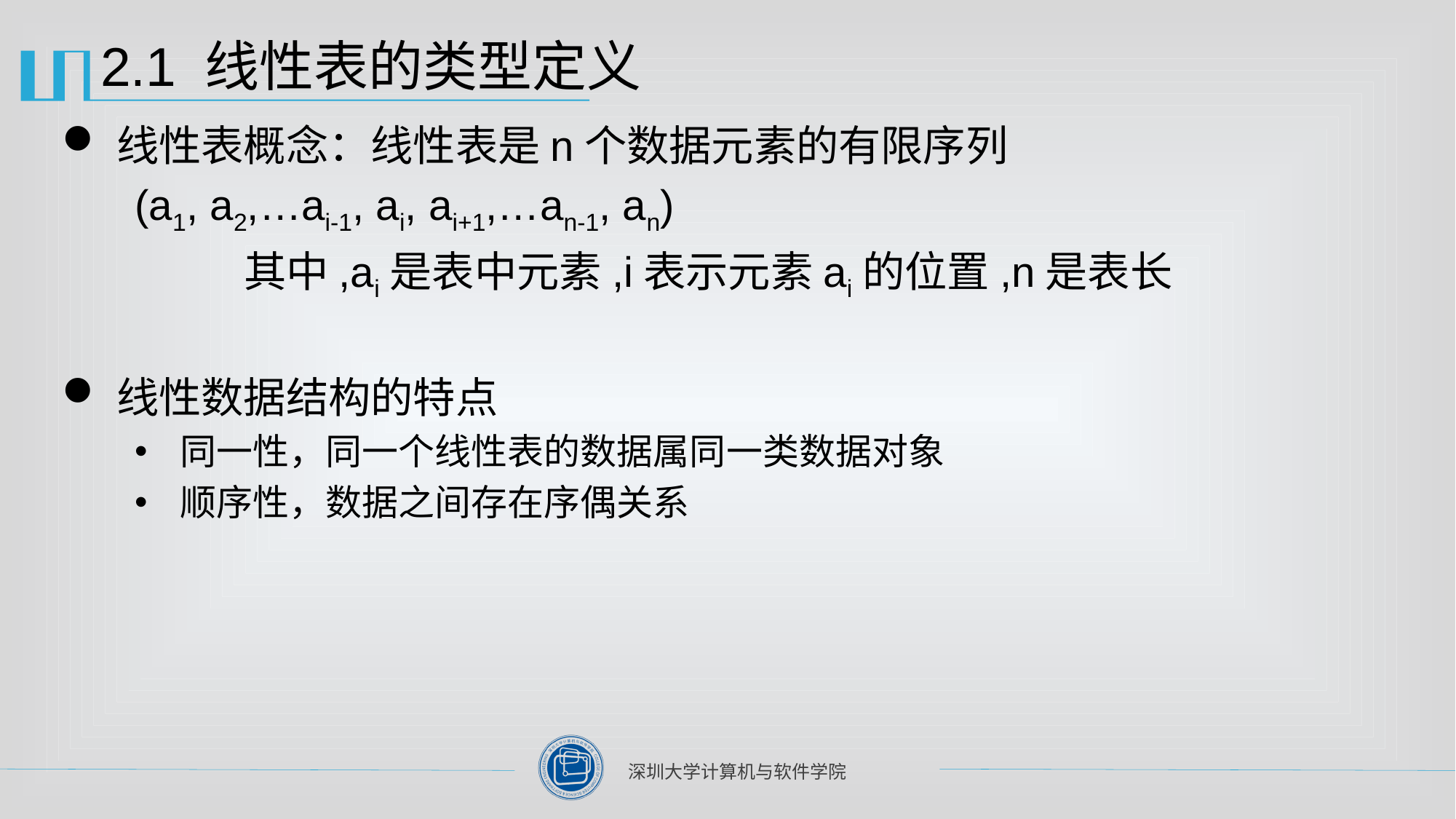

# 2.1 线性表的类型定义
线性表概念：线性表是n个数据元素的有限序列
(a1, a2,…ai-1, ai, ai+1,…an-1, an)
	其中,ai是表中元素,i表示元素ai的位置,n是表长

线性数据结构的特点
同一性，同一个线性表的数据属同一类数据对象
顺序性，数据之间存在序偶关系

4